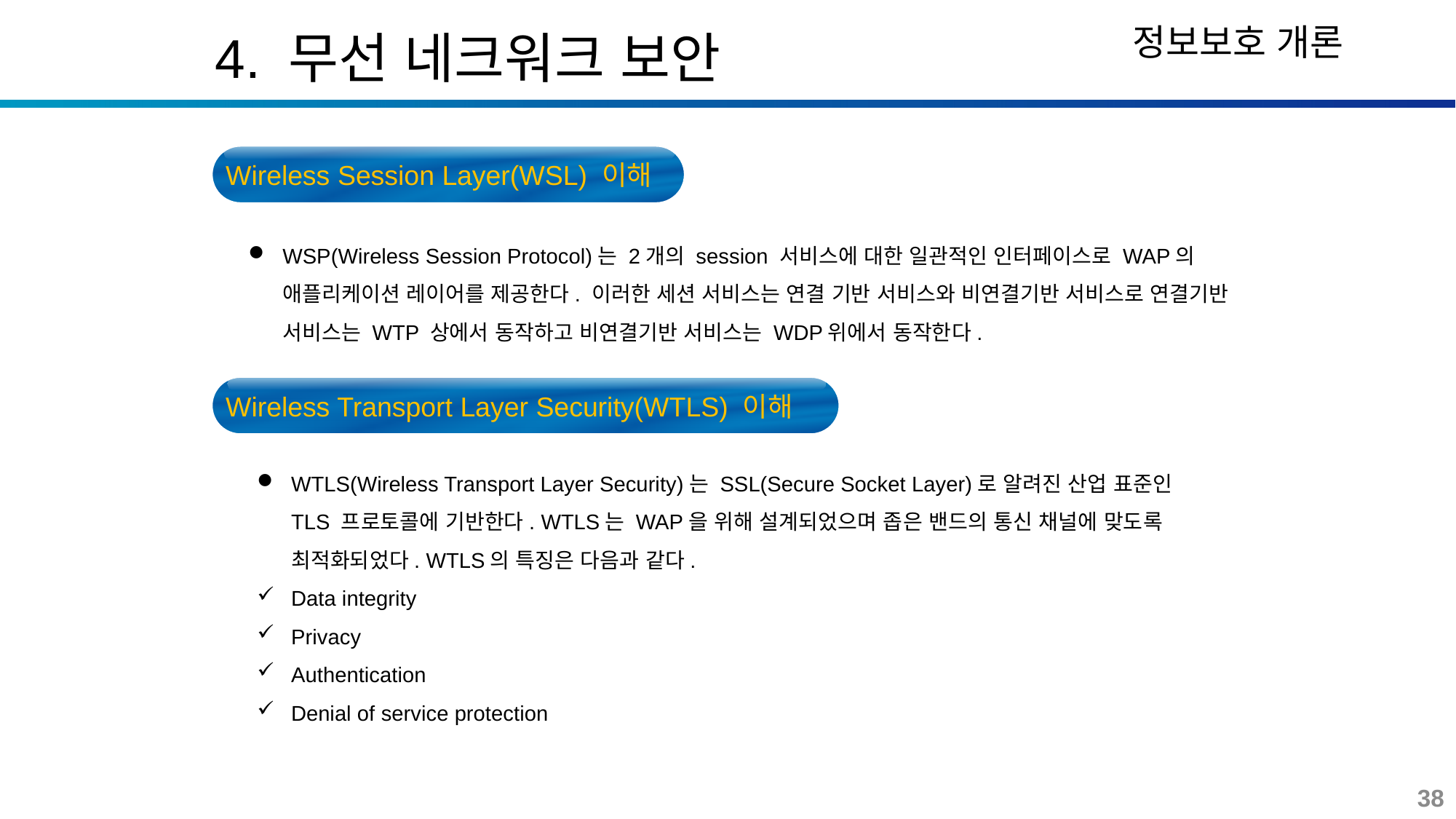

4. 무선 네크워크 보안
Wireless Session Layer(WSL) 이해

WSP(Wireless Session Protocol)는 2개의 session 서비스에 대한 일관적인 인터페이스로 WAP의 애플리케이션 레이어를 제공한다. 이러한 세션 서비스는 연결 기반 서비스와 비연결기반 서비스로 연결기반 서비스는 WTP 상에서 동작하고 비연결기반 서비스는 WDP위에서 동작한다.
Wireless Transport Layer Security(WTLS) 이해

WTLS(Wireless Transport Layer Security)는 SSL(Secure Socket Layer)로 알려진 산업 표준인 TLS 프로토콜에 기반한다. WTLS는 WAP을 위해 설계되었으며 좁은 밴드의 통신 채널에 맞도록 최적화되었다. WTLS의 특징은 다음과 같다.
Data integrity
Privacy
Authentication
Denial of service protection
38